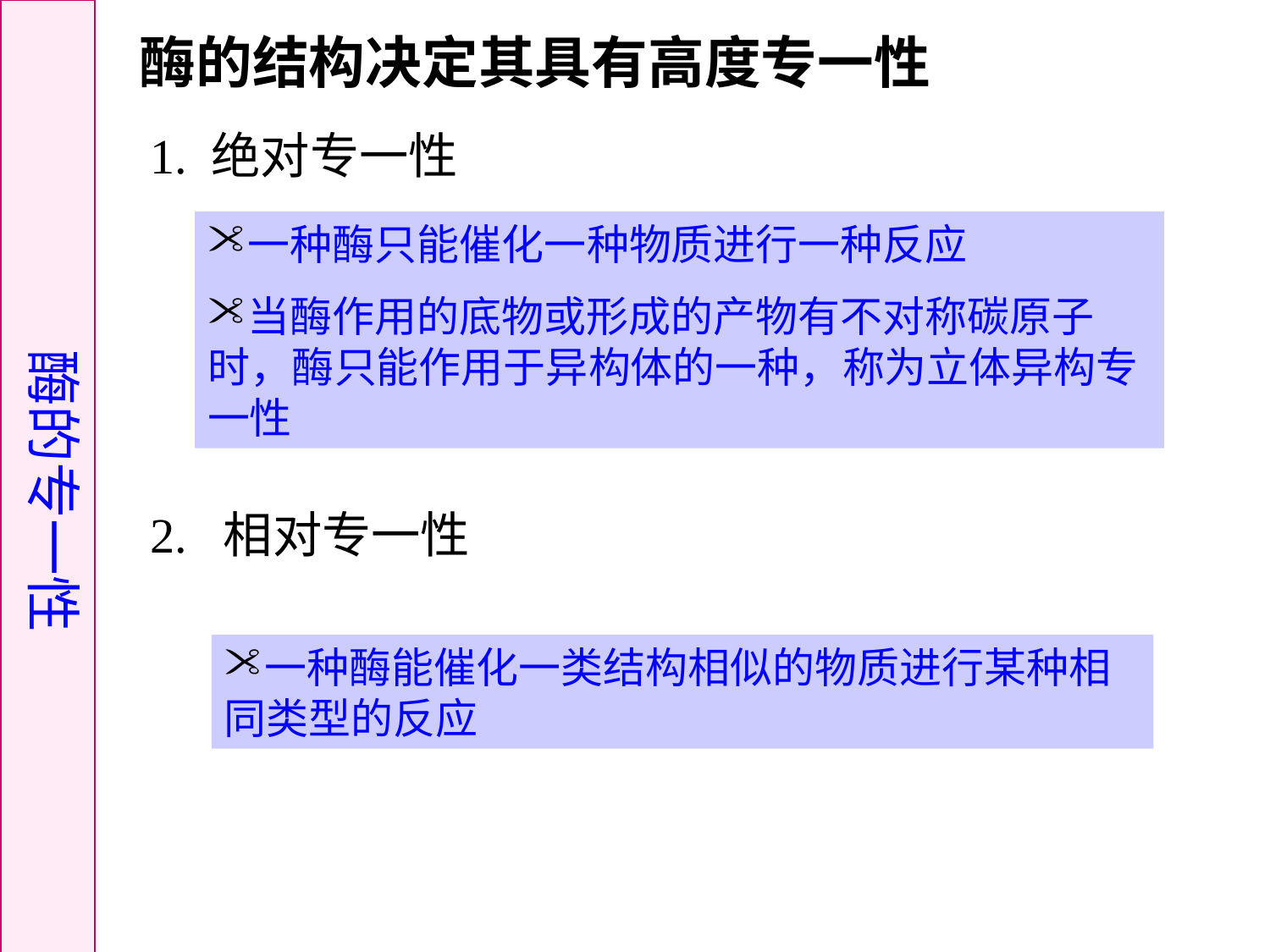

酶的专一性
酶的结构决定其具有高度专一性
1. 绝对专一性
一种酶只能催化一种物质进行一种反应
当酶作用的底物或形成的产物有不对称碳原子时，酶只能作用于异构体的一种，称为立体异构专一性
2.  相对专一性
一种酶能催化一类结构相似的物质进行某种相同类型的反应